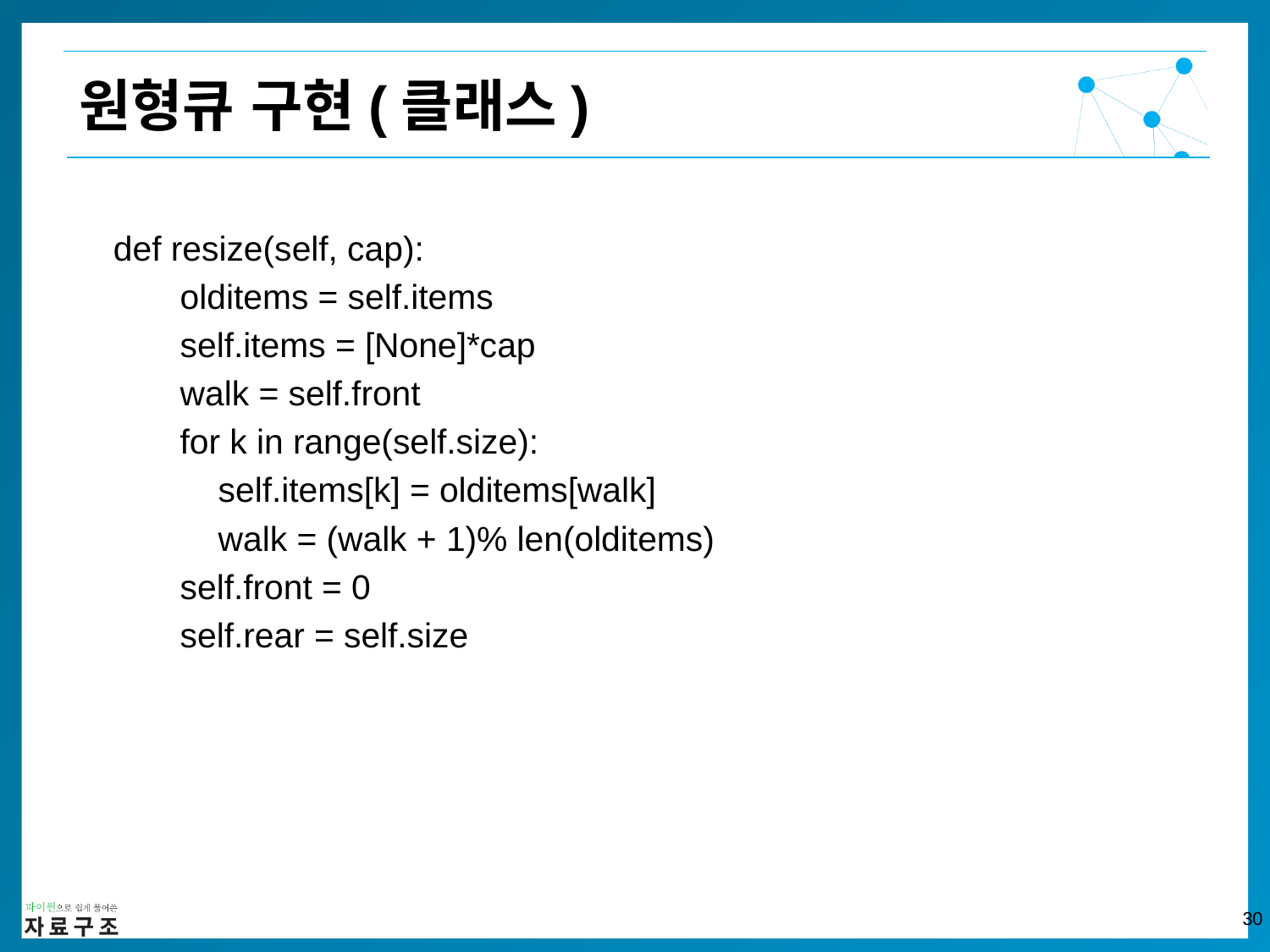

원형큐 구현(클래스)
 def resize(self, cap):
        olditems = self.items
        self.items = [None]*cap
        walk = self.front
        for k in range(self.size):
            self.items[k] = olditems[walk]
            walk = (walk + 1)% len(olditems)
        self.front = 0
        self.rear = self.size